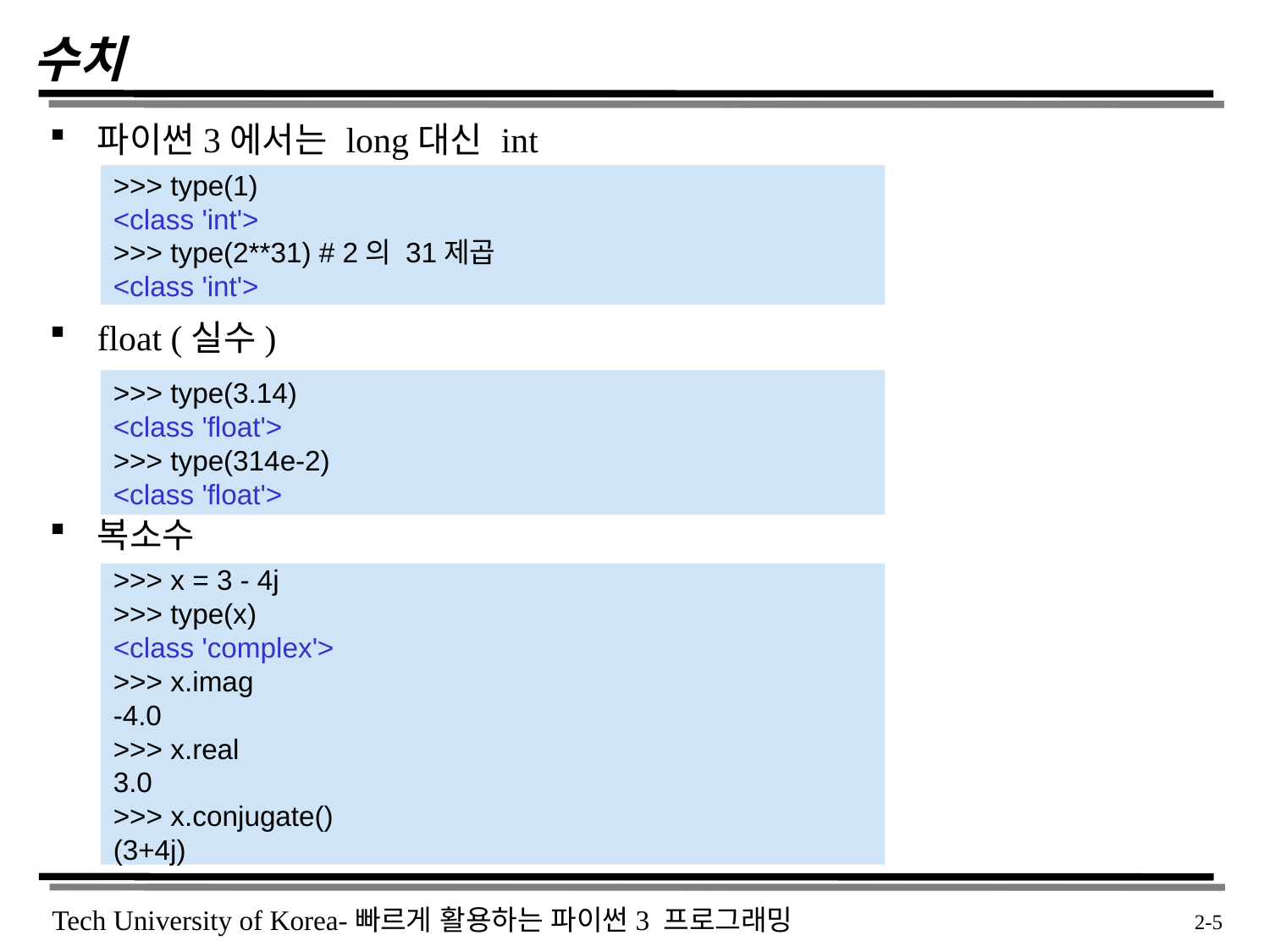

# 수치
파이썬3에서는 long대신 int

float (실수)

복소수
>>> type(1)
<class 'int'>
>>> type(2**31) # 2의 31제곱
<class 'int'>
>>> type(3.14)
<class 'float'>
>>> type(314e-2)
<class 'float'>
>>> x = 3 - 4j
>>> type(x)
<class 'complex'>
>>> x.imag
-4.0
>>> x.real
3.0
>>> x.conjugate()
(3+4j)
 2-5